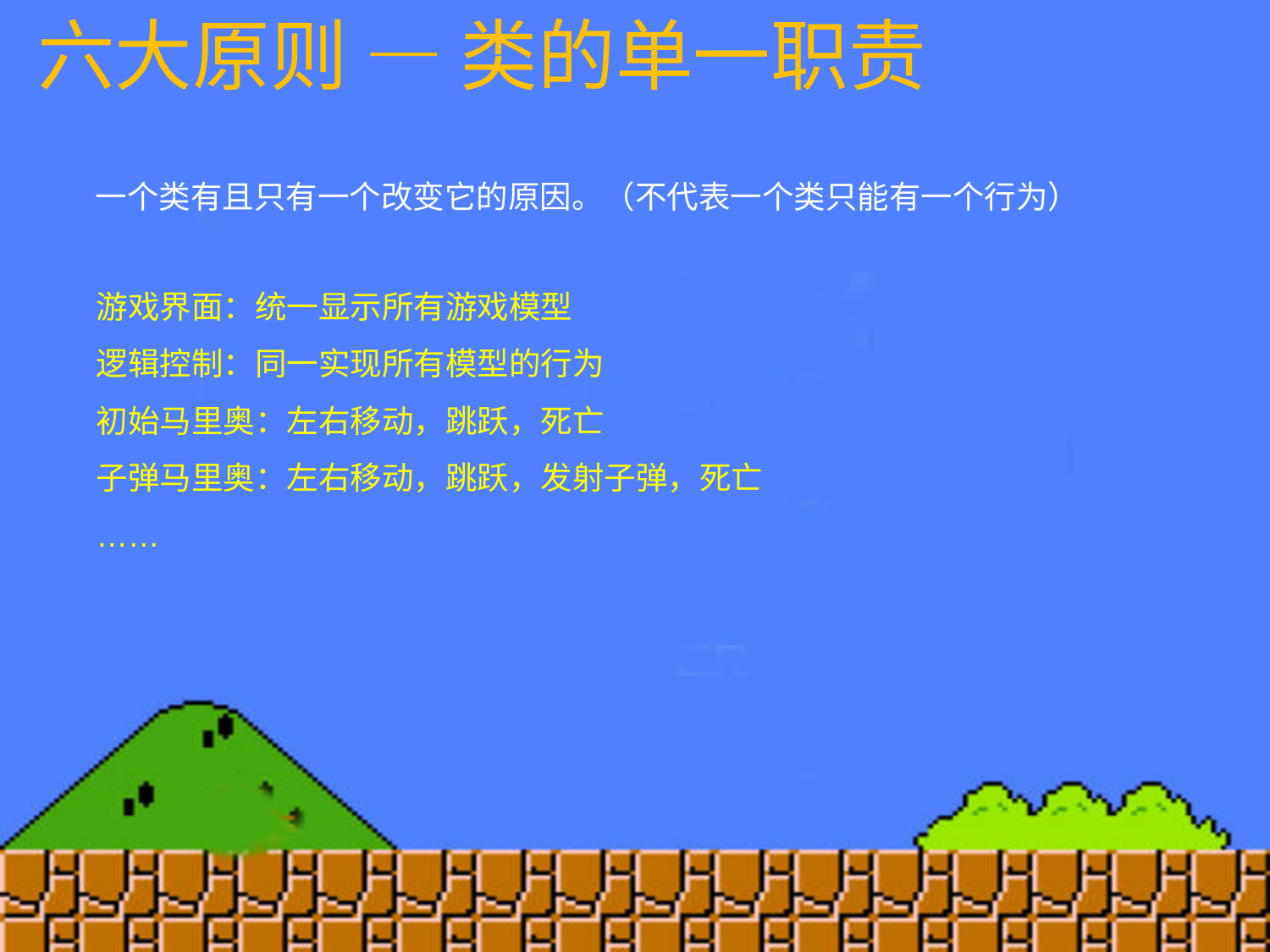

六大原则 — 类的单一职责
一个类有且只有一个改变它的原因。（不代表一个类只能有一个行为）
游戏界面：统一显示所有游戏模型
逻辑控制：同一实现所有模型的行为
初始马里奥：左右移动，跳跃，死亡
子弹马里奥：左右移动，跳跃，发射子弹，死亡
……